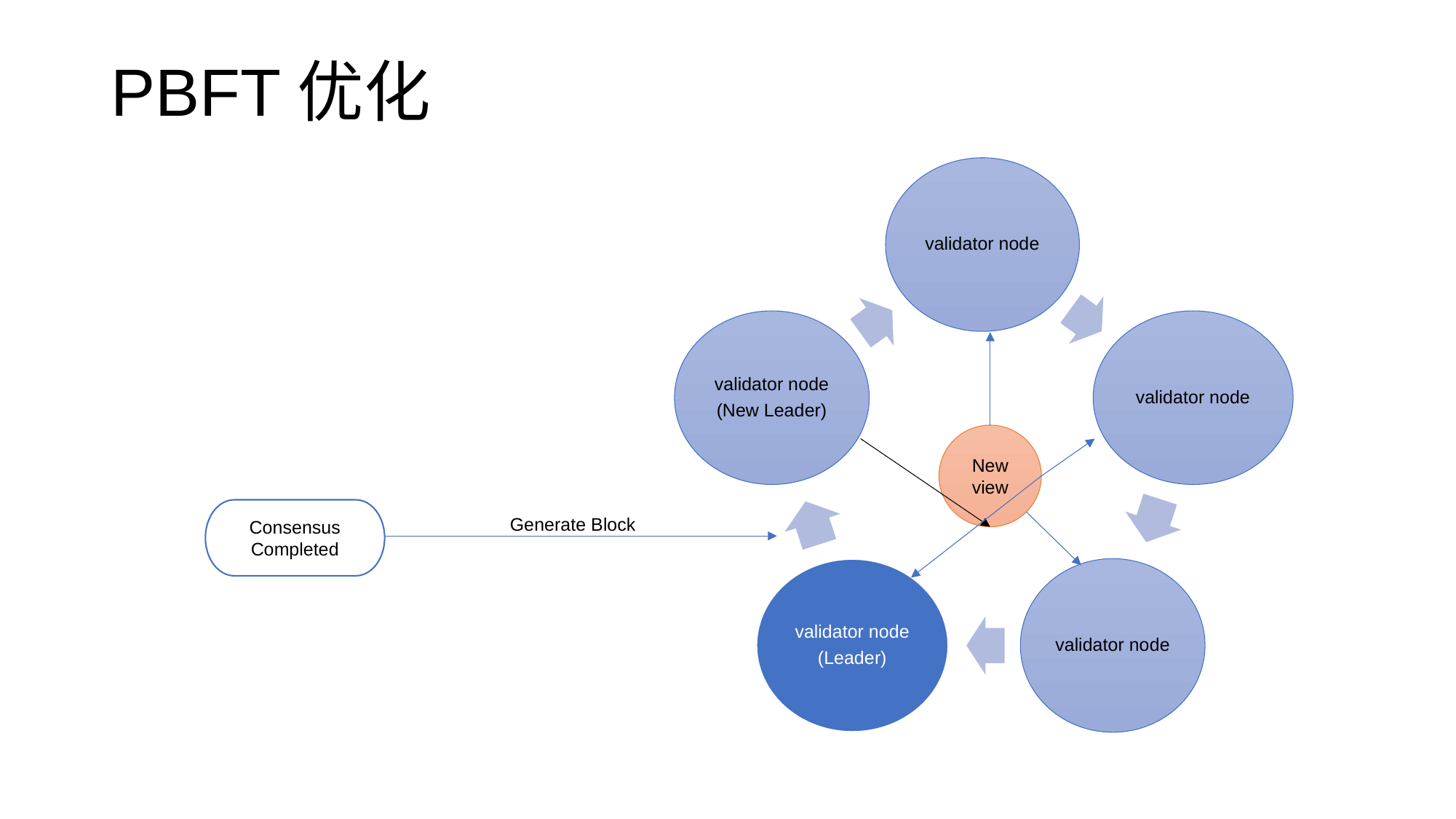

# PBFT优化
validator node

validator node

validator node

validator node
(Leader)

validator node
(New Leader)

New view
Consensus Completed
Generate Block